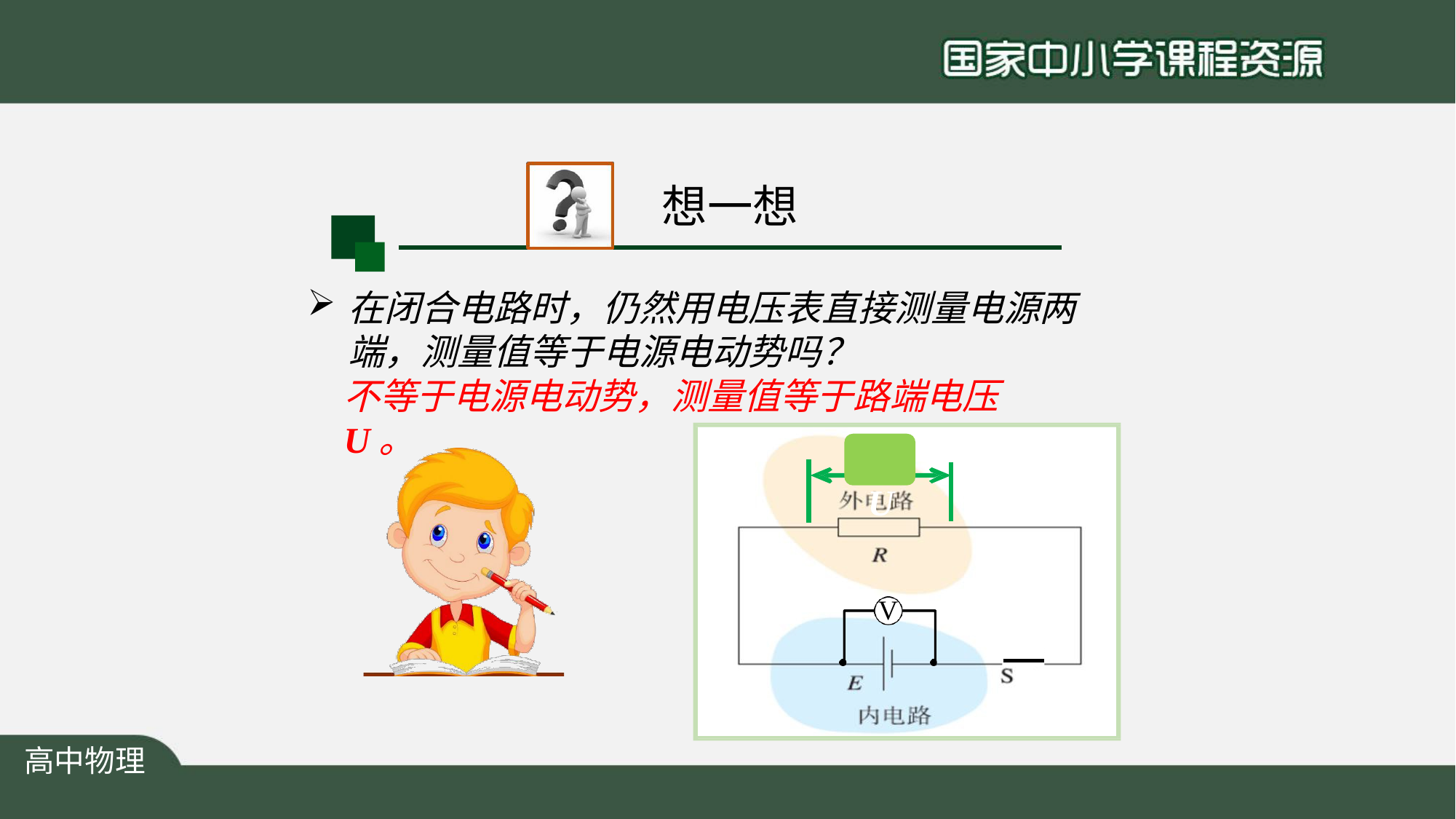

# 想一想

在闭合电路时，仍然用电压表直接测量电源两 端，测量值等于电源电动势吗？
不等于电源电动势，测量值等于路端电压U。
U

V

高中物理